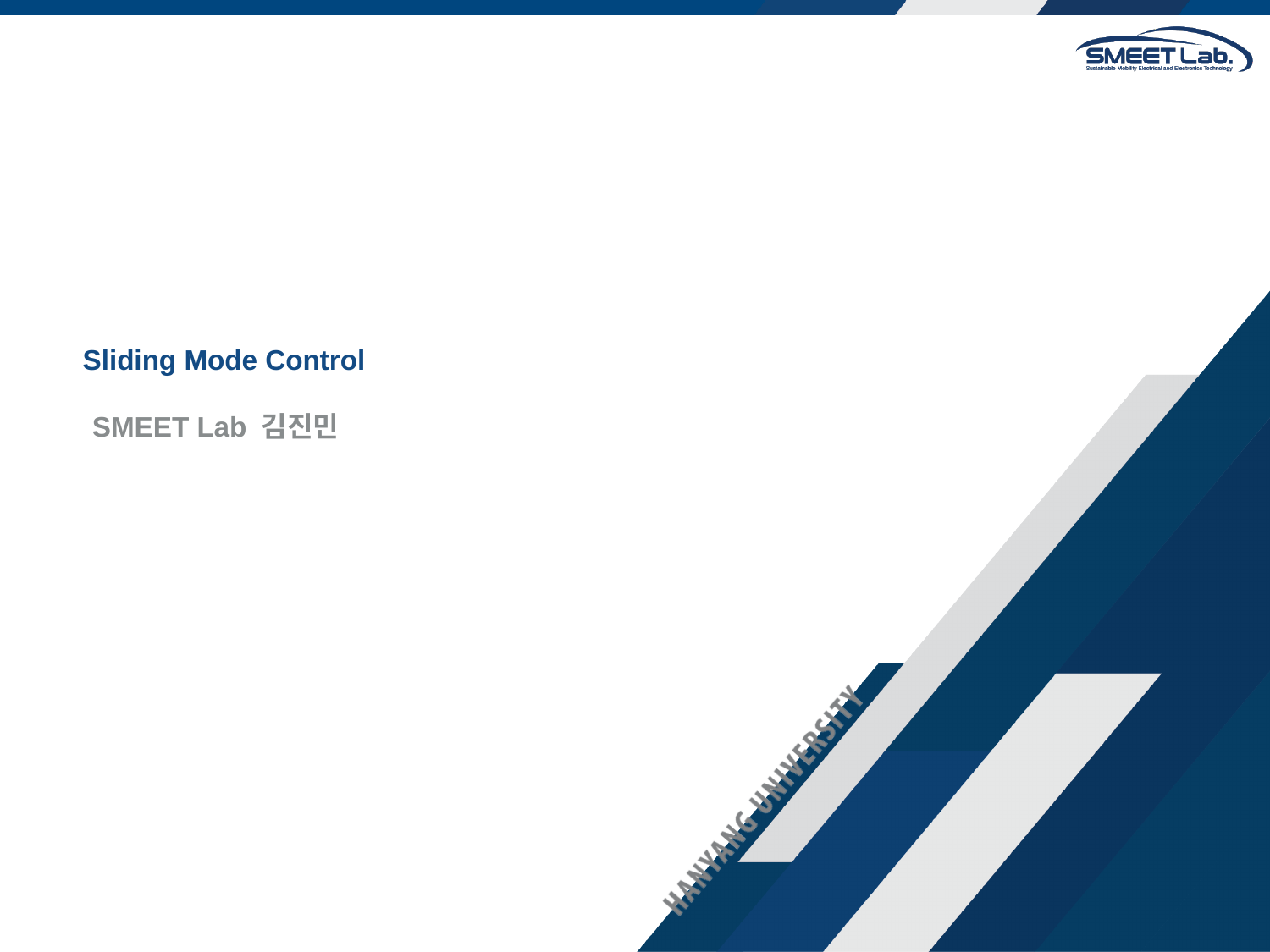

# Sliding Mode Control
SMEET Lab 김진민